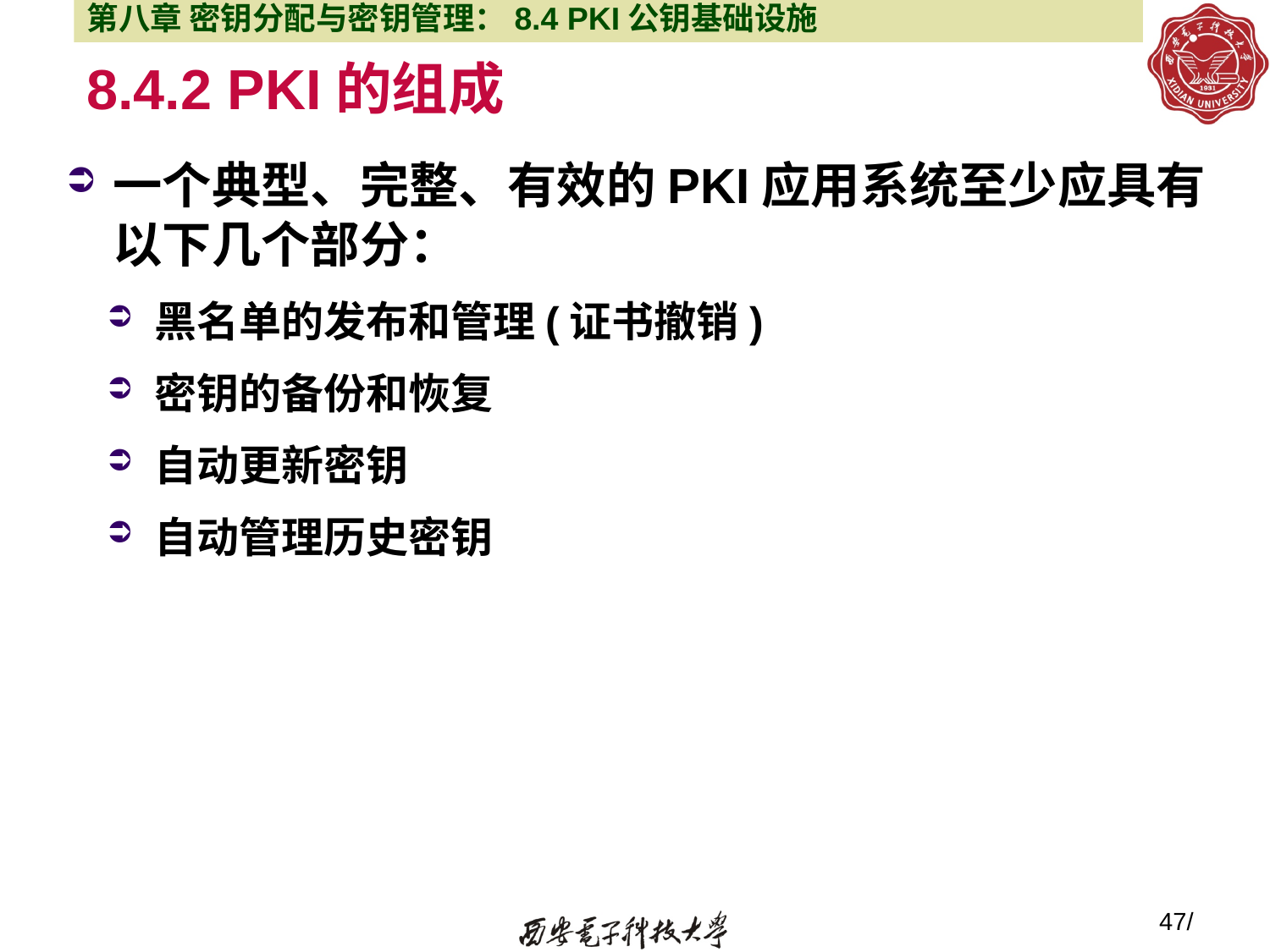

第八章 密钥分配与密钥管理：8.4 PKI公钥基础设施
# 8.4.2 PKI的组成
一个典型、完整、有效的PKI应用系统至少应具有以下几个部分：
黑名单的发布和管理(证书撤销)
密钥的备份和恢复
自动更新密钥
自动管理历史密钥

47/